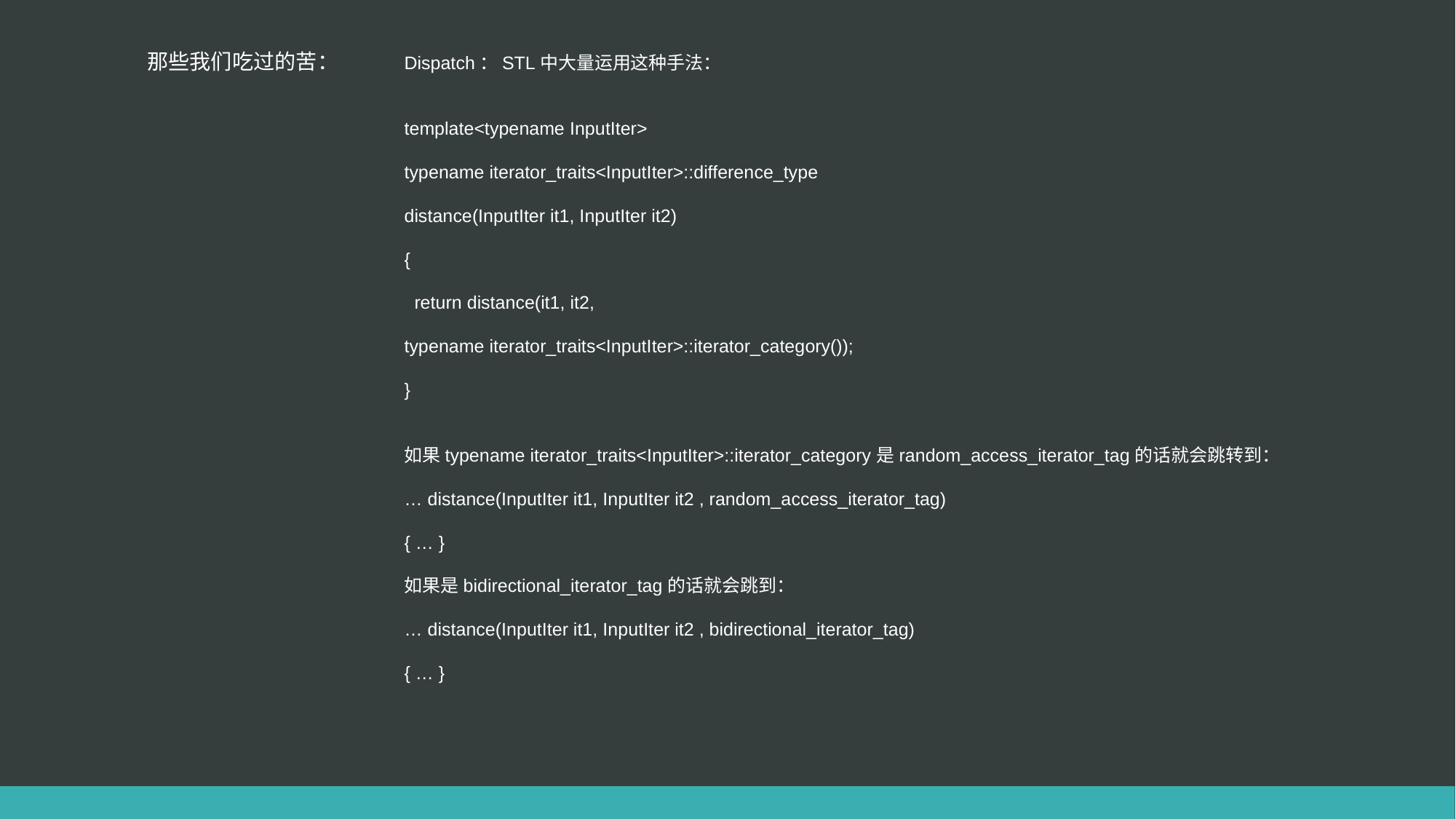

那些我们吃过的苦：

Dispatch：STL中大量运用这种手法：

template<typename InputIter>

typename iterator_traits<InputIter>::difference_type

distance(InputIter it1, InputIter it2)

{

  return distance(it1, it2,

typename iterator_traits<InputIter>::iterator_category());

}

如果typename iterator_traits<InputIter>::iterator_category是random_access_iterator_tag的话就会跳转到：

… distance(InputIter it1, InputIter it2 , random_access_iterator_tag)

{ … }

如果是bidirectional_iterator_tag的话就会跳到：

… distance(InputIter it1, InputIter it2 , bidirectional_iterator_tag)

{ … }